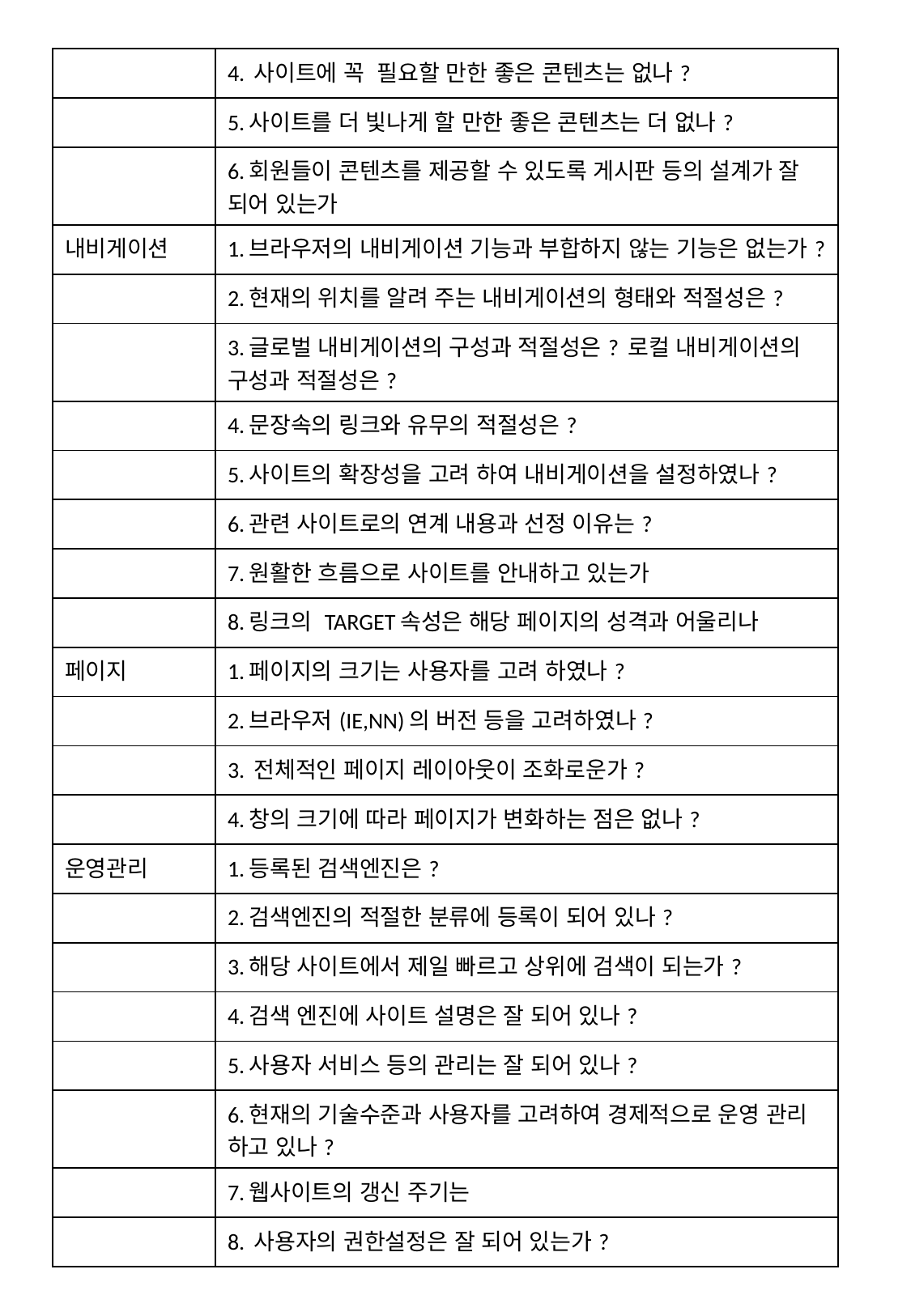

|  | 4. 사이트에 꼭 필요할 만한 좋은 콘텐츠는 없나? |
| --- | --- |
|  | 5.사이트를 더 빛나게 할 만한 좋은 콘텐츠는 더 없나? |
|  | 6.회원들이 콘텐츠를 제공할 수 있도록 게시판 등의 설계가 잘 되어 있는가 |
| 내비게이션 | 1.브라우저의 내비게이션 기능과 부합하지 않는 기능은 없는가? |
|  | 2.현재의 위치를 알려 주는 내비게이션의 형태와 적절성은? |
|  | 3.글로벌 내비게이션의 구성과 적절성은? 로컬 내비게이션의 구성과 적절성은? |
|  | 4.문장속의 링크와 유무의 적절성은? |
|  | 5.사이트의 확장성을 고려 하여 내비게이션을 설정하였나? |
|  | 6.관련 사이트로의 연계 내용과 선정 이유는? |
|  | 7.원활한 흐름으로 사이트를 안내하고 있는가 |
|  | 8.링크의 TARGET속성은 해당 페이지의 성격과 어울리나 |
| 페이지 | 1.페이지의 크기는 사용자를 고려 하였나? |
|  | 2.브라우저(IE,NN)의 버전 등을 고려하였나? |
|  | 3. 전체적인 페이지 레이아웃이 조화로운가? |
|  | 4.창의 크기에 따라 페이지가 변화하는 점은 없나? |
| 운영관리 | 1.등록된 검색엔진은? |
|  | 2.검색엔진의 적절한 분류에 등록이 되어 있나? |
|  | 3.해당 사이트에서 제일 빠르고 상위에 검색이 되는가? |
|  | 4.검색 엔진에 사이트 설명은 잘 되어 있나? |
|  | 5.사용자 서비스 등의 관리는 잘 되어 있나? |
|  | 6.현재의 기술수준과 사용자를 고려하여 경제적으로 운영 관리 하고 있나? |
|  | 7.웹사이트의 갱신 주기는 |
|  | 8. 사용자의 권한설정은 잘 되어 있는가? |